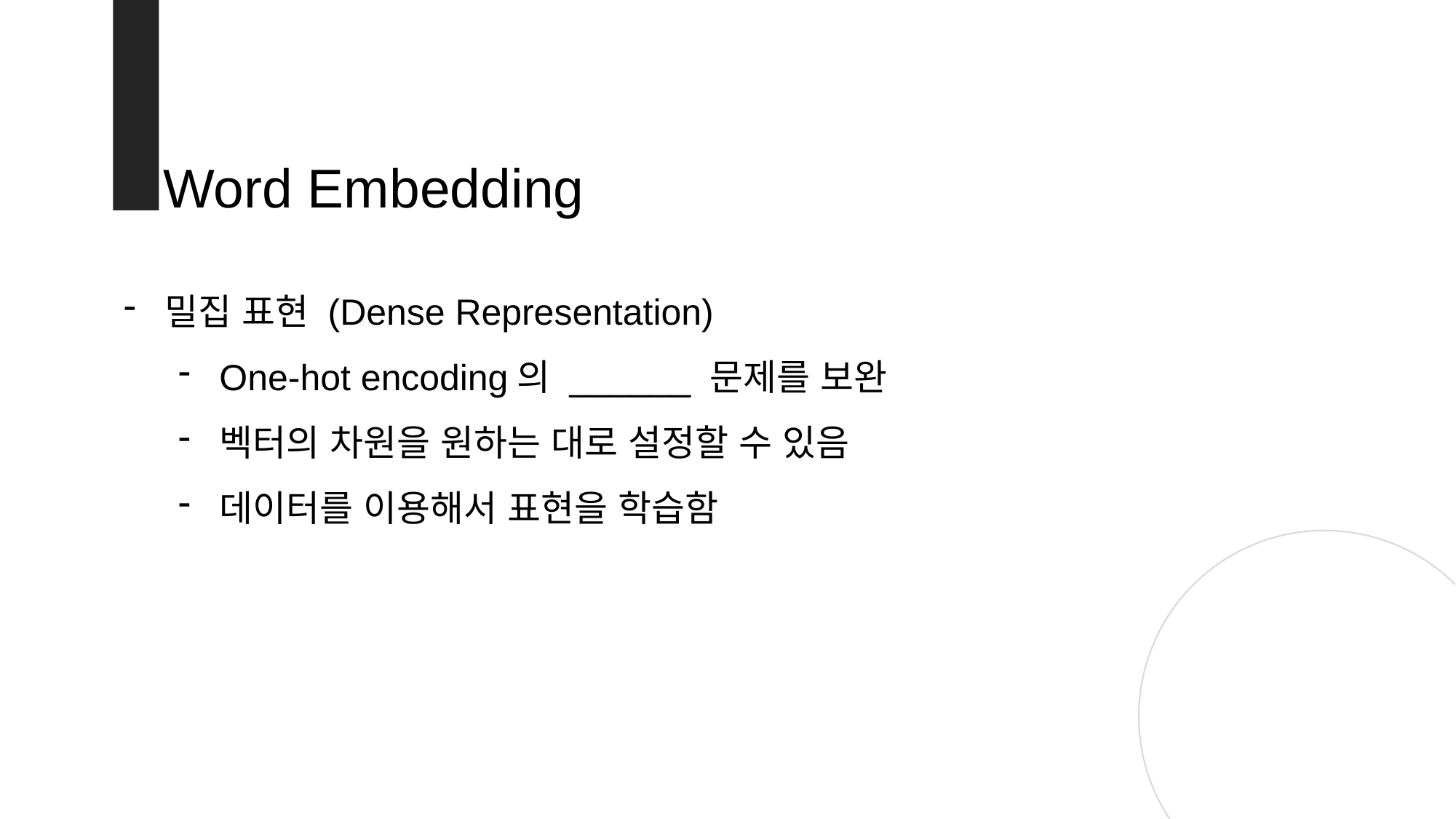

Word Embedding
밀집 표현 (Dense Representation)
One-hot encoding의 ______ 문제를 보완
벡터의 차원을 원하는 대로 설정할 수 있음
데이터를 이용해서 표현을 학습함